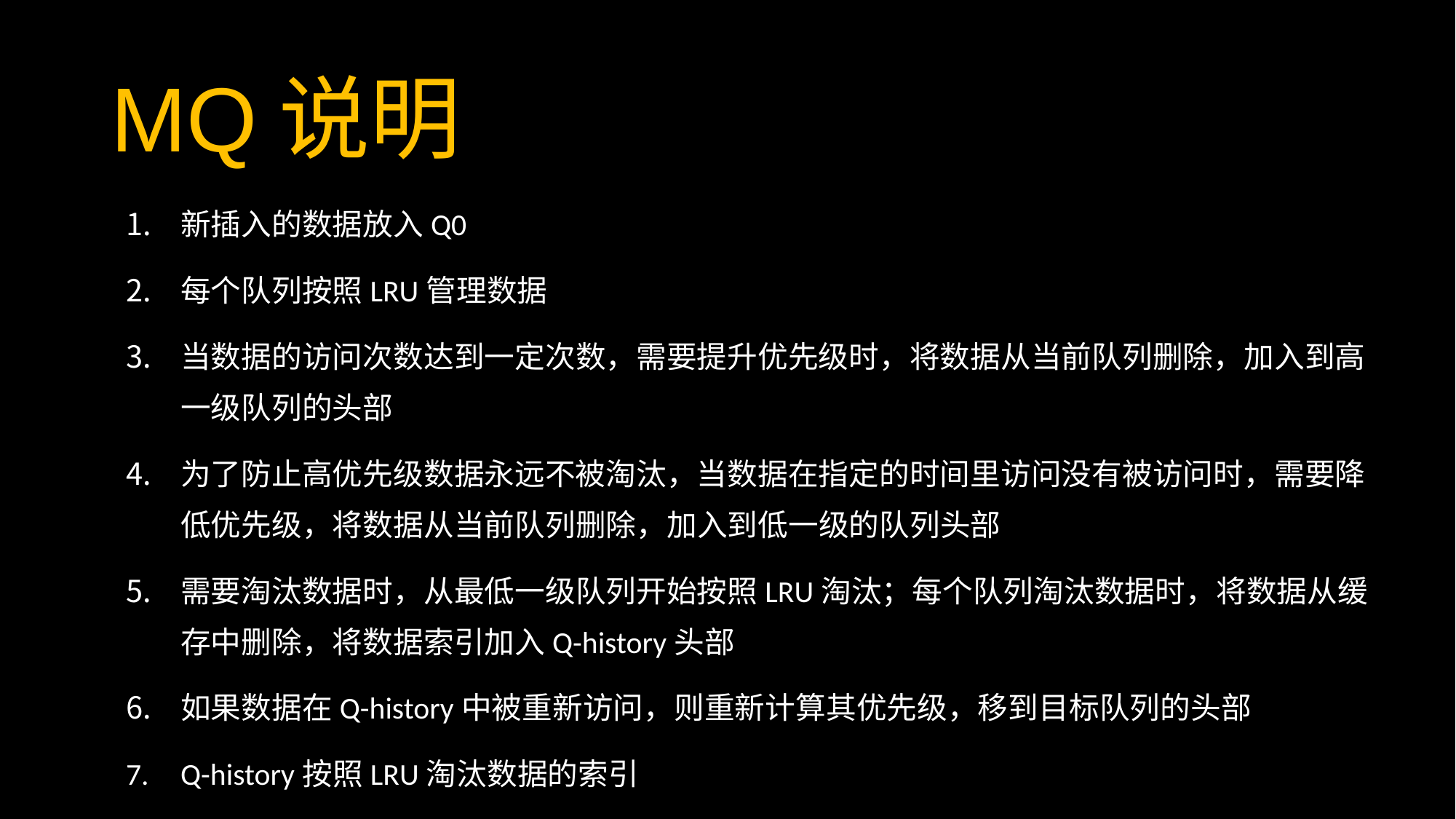

# MQ说明

新插入的数据放入Q0
每个队列按照LRU管理数据
当数据的访问次数达到一定次数，需要提升优先级时，将数据从当前队列删除，加入到高一级队列的头部
为了防止高优先级数据永远不被淘汰，当数据在指定的时间里访问没有被访问时，需要降低优先级，将数据从当前队列删除，加入到低一级的队列头部
需要淘汰数据时，从最低一级队列开始按照LRU淘汰；每个队列淘汰数据时，将数据从缓存中删除，将数据索引加入Q-history头部
如果数据在Q-history中被重新访问，则重新计算其优先级，移到目标队列的头部
Q-history按照LRU淘汰数据的索引